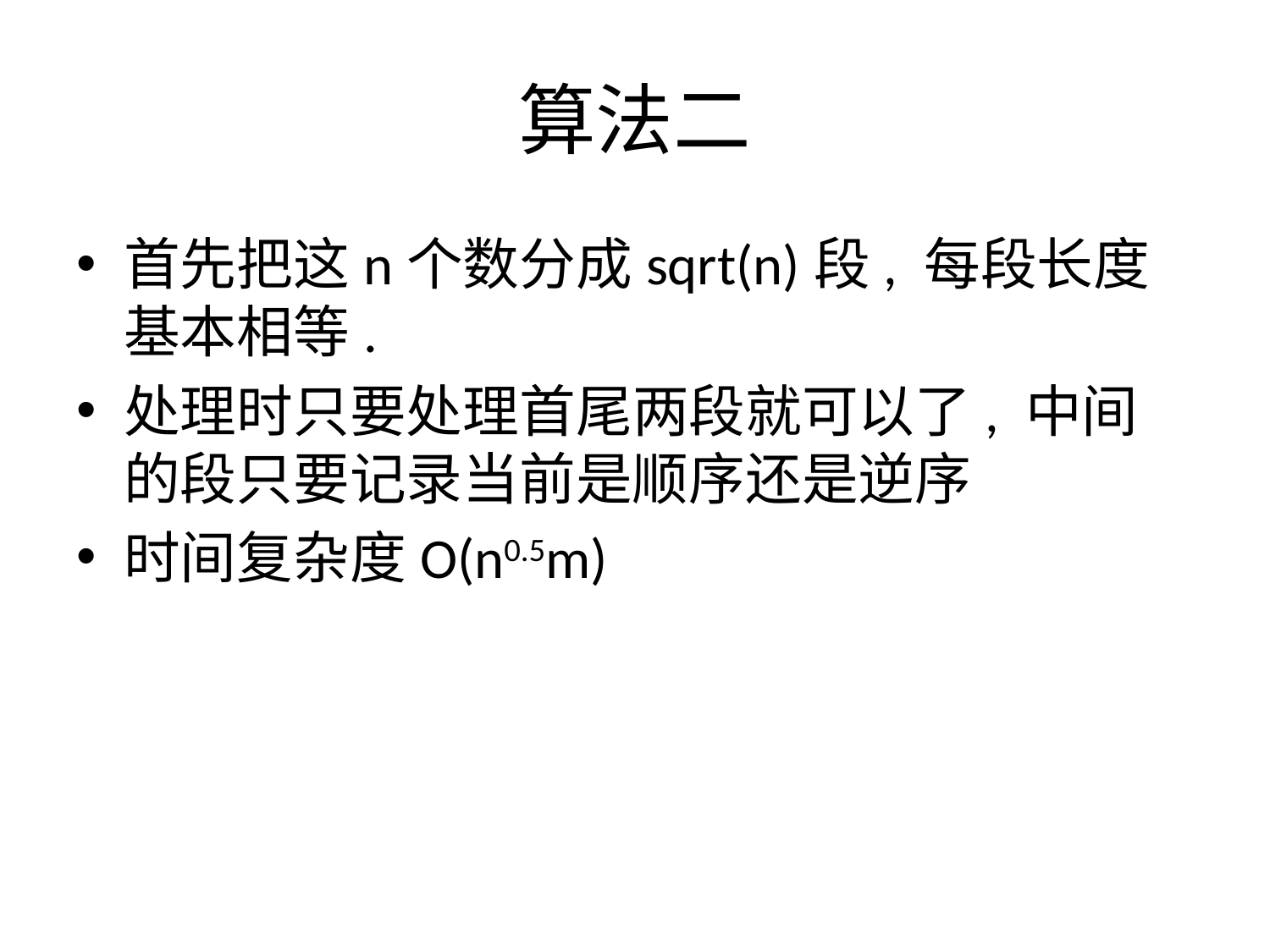

# 算法二
首先把这n个数分成sqrt(n)段, 每段长度基本相等.
处理时只要处理首尾两段就可以了, 中间的段只要记录当前是顺序还是逆序
时间复杂度O(n0.5m)